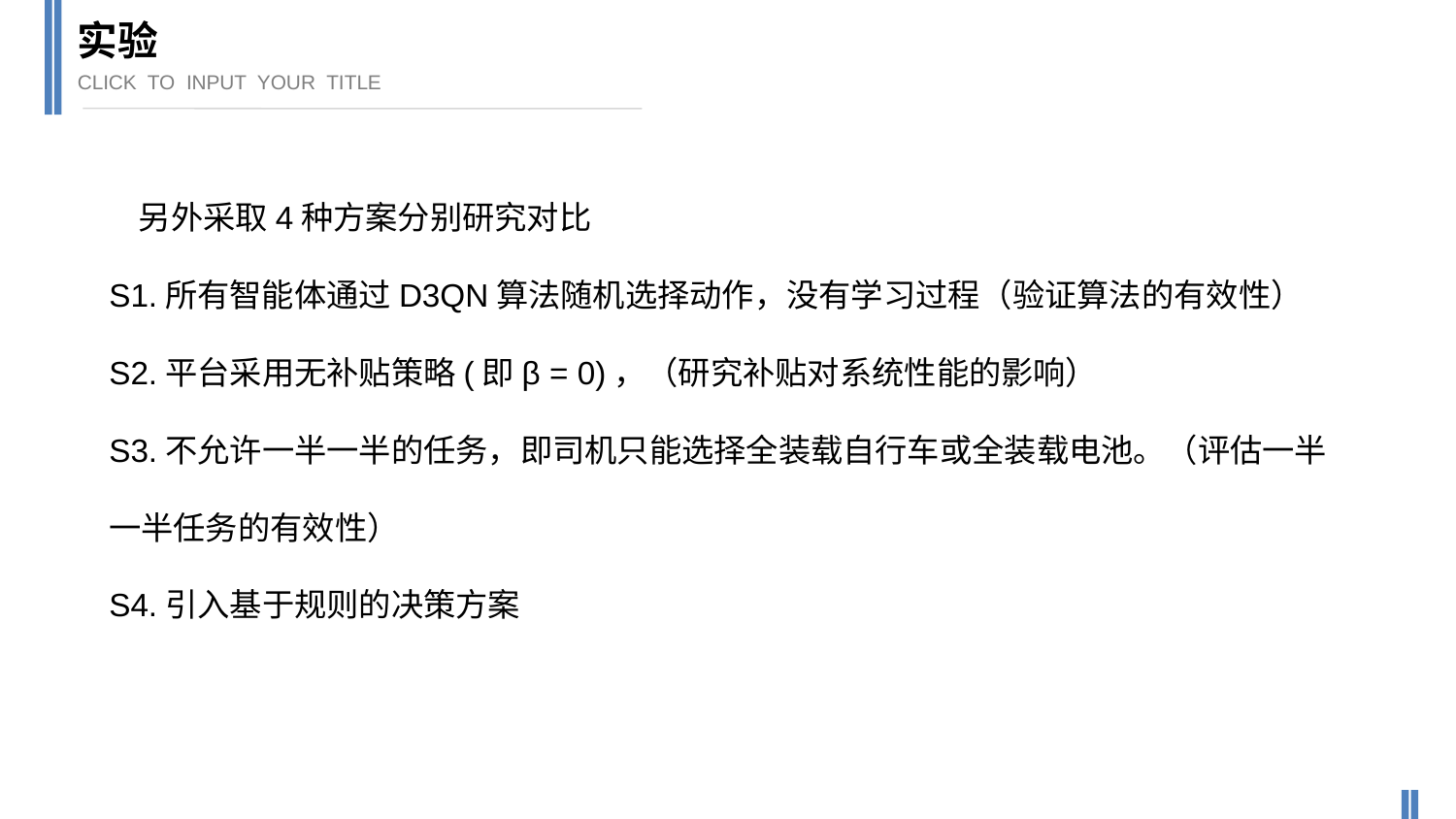

实验
CLICK  TO  INPUT  YOUR  TITLE
   另外采取4种方案分别研究对比
S1.所有智能体通过D3QN算法随机选择动作，没有学习过程（验证算法的有效性）
S2.平台采用无补贴策略(即β = 0)，（研究补贴对系统性能的影响）
S3.不允许一半一半的任务，即司机只能选择全装载自行车或全装载电池。（评估一半一半任务的有效性）
S4.引入基于规则的决策方案